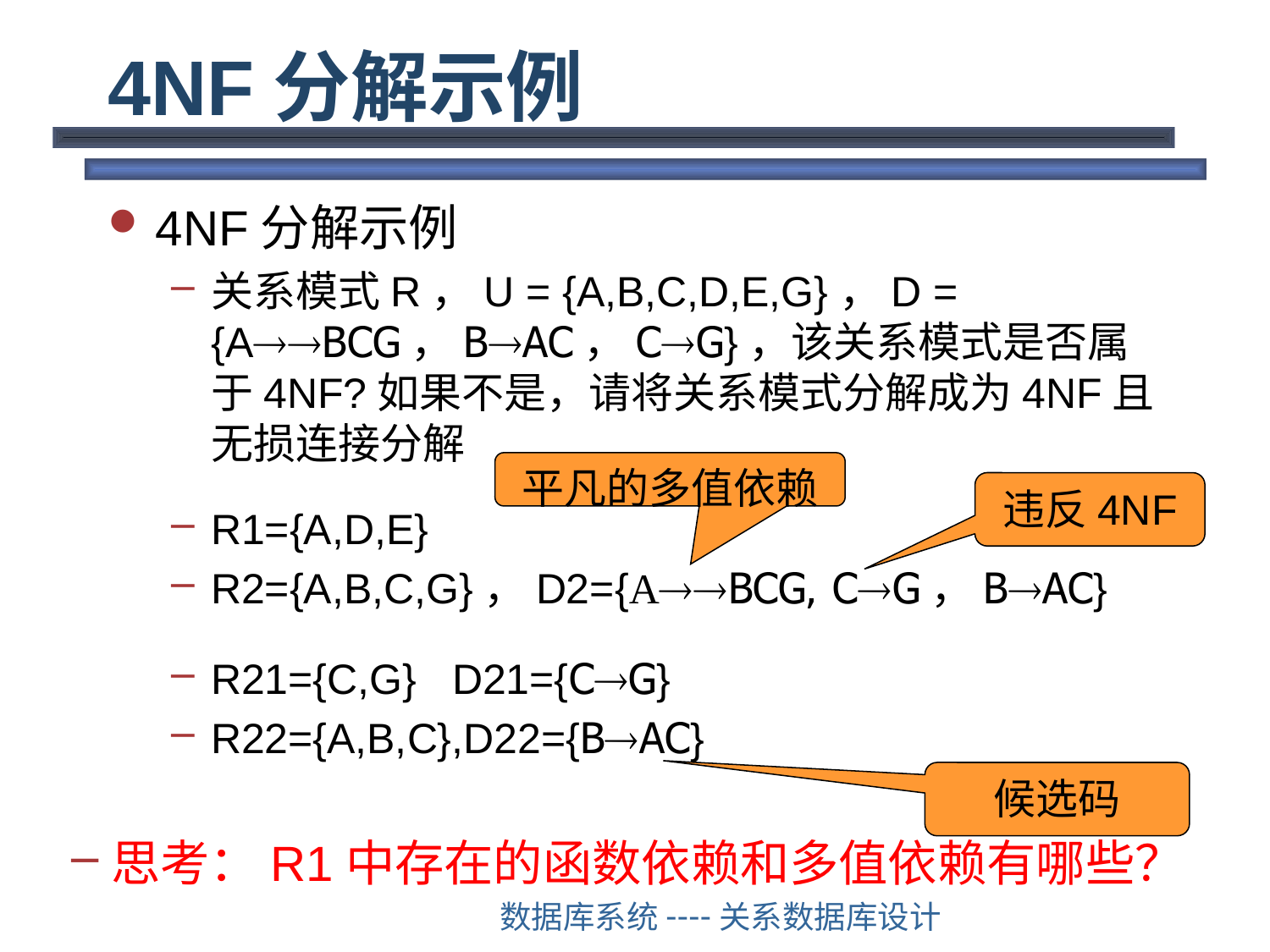

# 4NF分解示例
4NF分解示例
关系模式R，U = {A,B,C,D,E,G}，D = {A→→BCG，B→AC，C→G}，该关系模式是否属于4NF?如果不是，请将关系模式分解成为4NF且无损连接分解

平凡的多值依赖
违反4NF
R1={A,D,E}
R2={A,B,C,G}，D2={A→→BCG, C→G，B→AC}

R21={C,G}   D21={C→G}
R22={A,B,C},D22={B→AC}
候选码
思考：R1中存在的函数依赖和多值依赖有哪些？
数据库系统----关系数据库设计